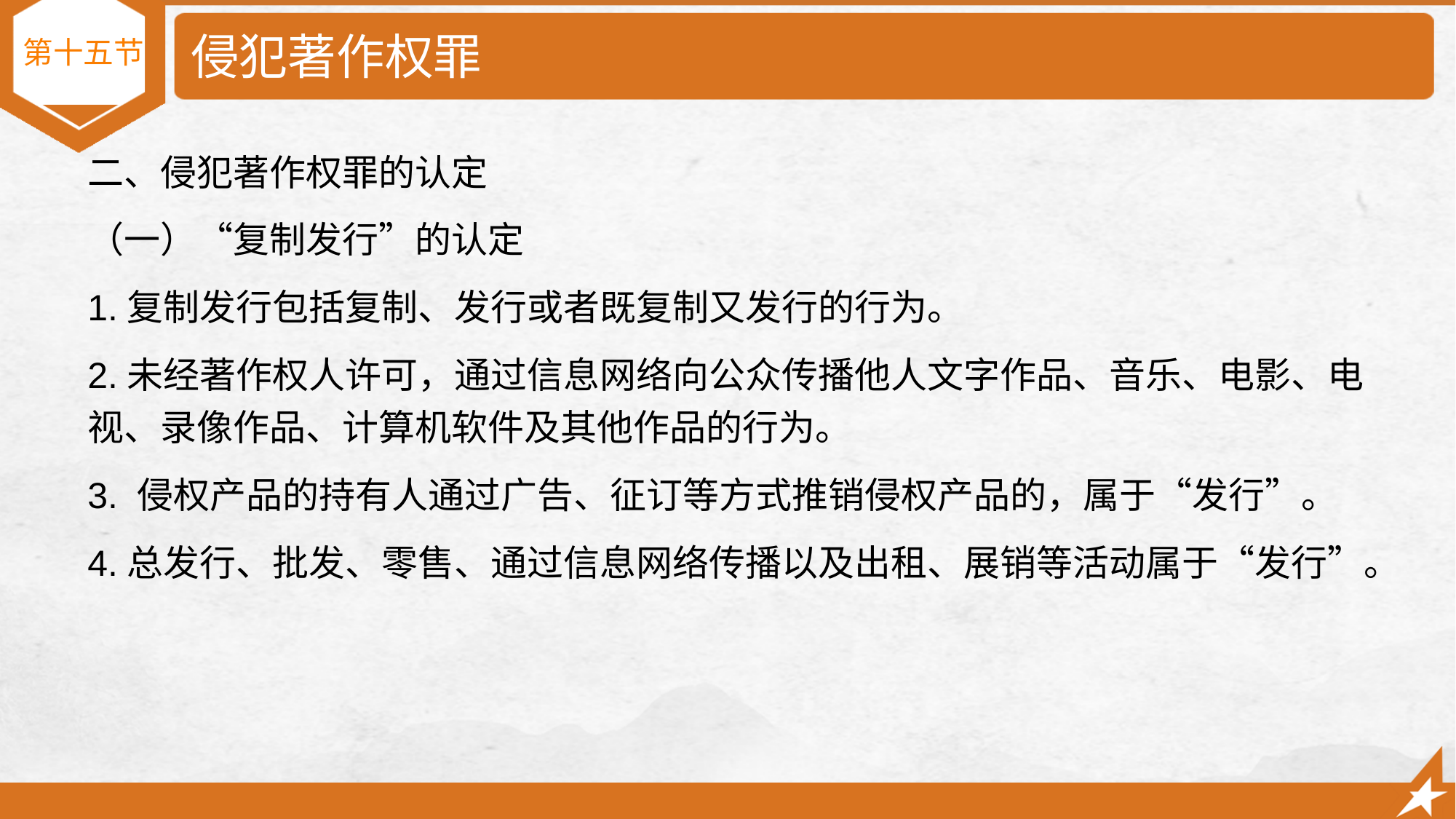

# 侵犯著作权罪
 第十五节
二、侵犯著作权罪的认定
（一）“复制发行”的认定
1.复制发行包括复制、发行或者既复制又发行的行为。
2.未经著作权人许可，通过信息网络向公众传播他人文字作品、音乐、电影、电视、录像作品、计算机软件及其他作品的行为。
3. 侵权产品的持有人通过广告、征订等方式推销侵权产品的，属于“发行”。
4.总发行、批发、零售、通过信息网络传播以及出租、展销等活动属于“发行”。